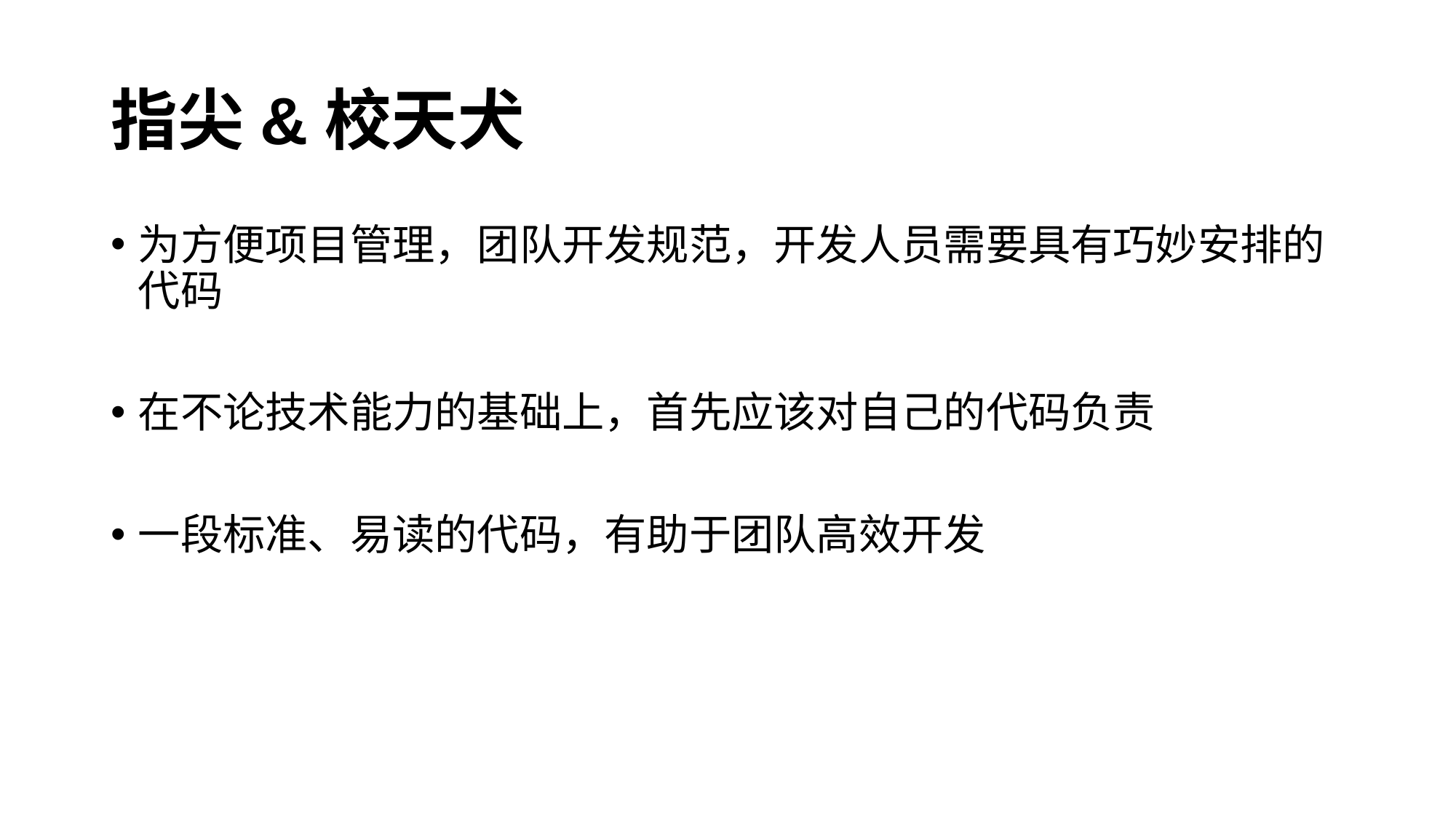

# 指尖&校天犬
为方便项目管理，团队开发规范，开发人员需要具有巧妙安排的代码

在不论技术能力的基础上，首先应该对自己的代码负责

一段标准、易读的代码，有助于团队高效开发